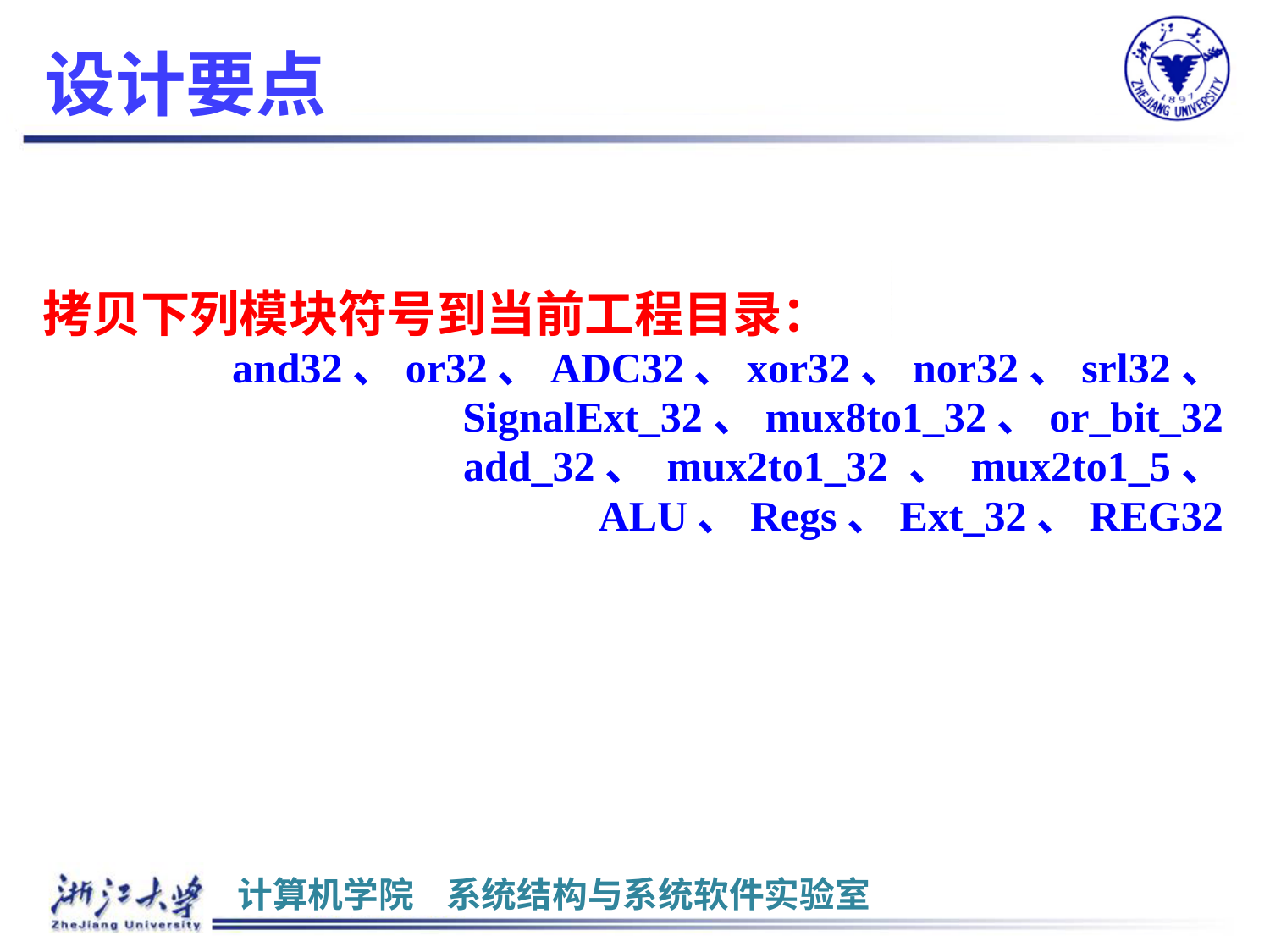

# 设计要点
拷贝下列模块符号到当前工程目录：
and32、or32、ADC32、xor32、nor32、srl32、
SignalExt_32、mux8to1_32、or_bit_32
add_32、 mux2to1_32 、 mux2to1_5、
ALU、Regs、Ext_32、REG32